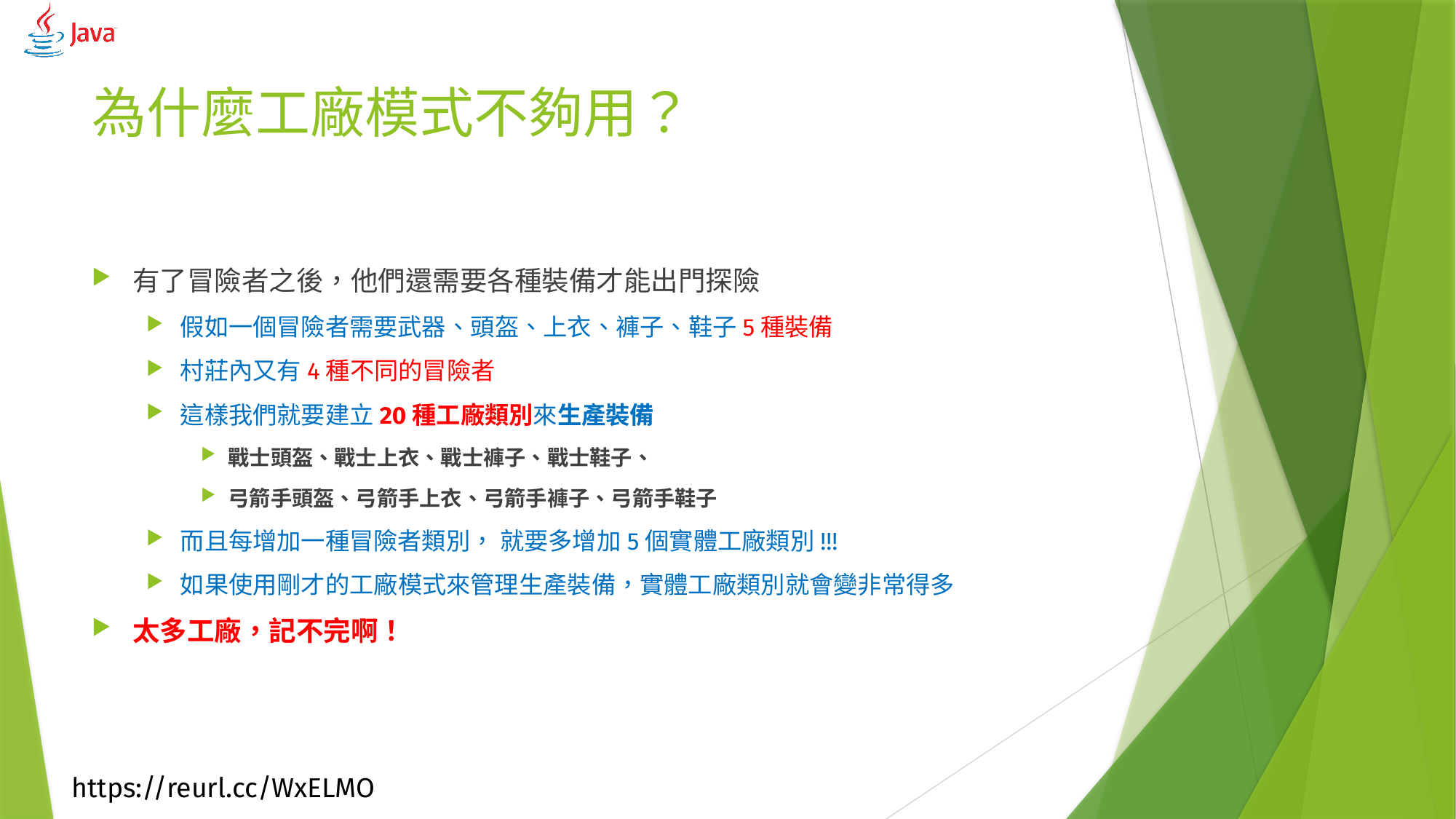

# 為什麼工廠模式不夠用？
有了冒險者之後，他們還需要各種裝備才能出門探險
假如一個冒險者需要武器、頭盔、上衣、褲子、鞋子5種裝備
村莊內又有4種不同的冒險者
這樣我們就要建立20種工廠類別來生產裝備
戰士頭盔、戰士上衣、戰士褲子、戰士鞋子、
弓箭手頭盔、弓箭手上衣、弓箭手褲子、弓箭手鞋子
而且每增加一種冒險者類別， 就要多增加5個實體工廠類別!!!
如果使用剛才的工廠模式來管理生產裝備，實體工廠類別就會變非常得多
太多工廠，記不完啊！